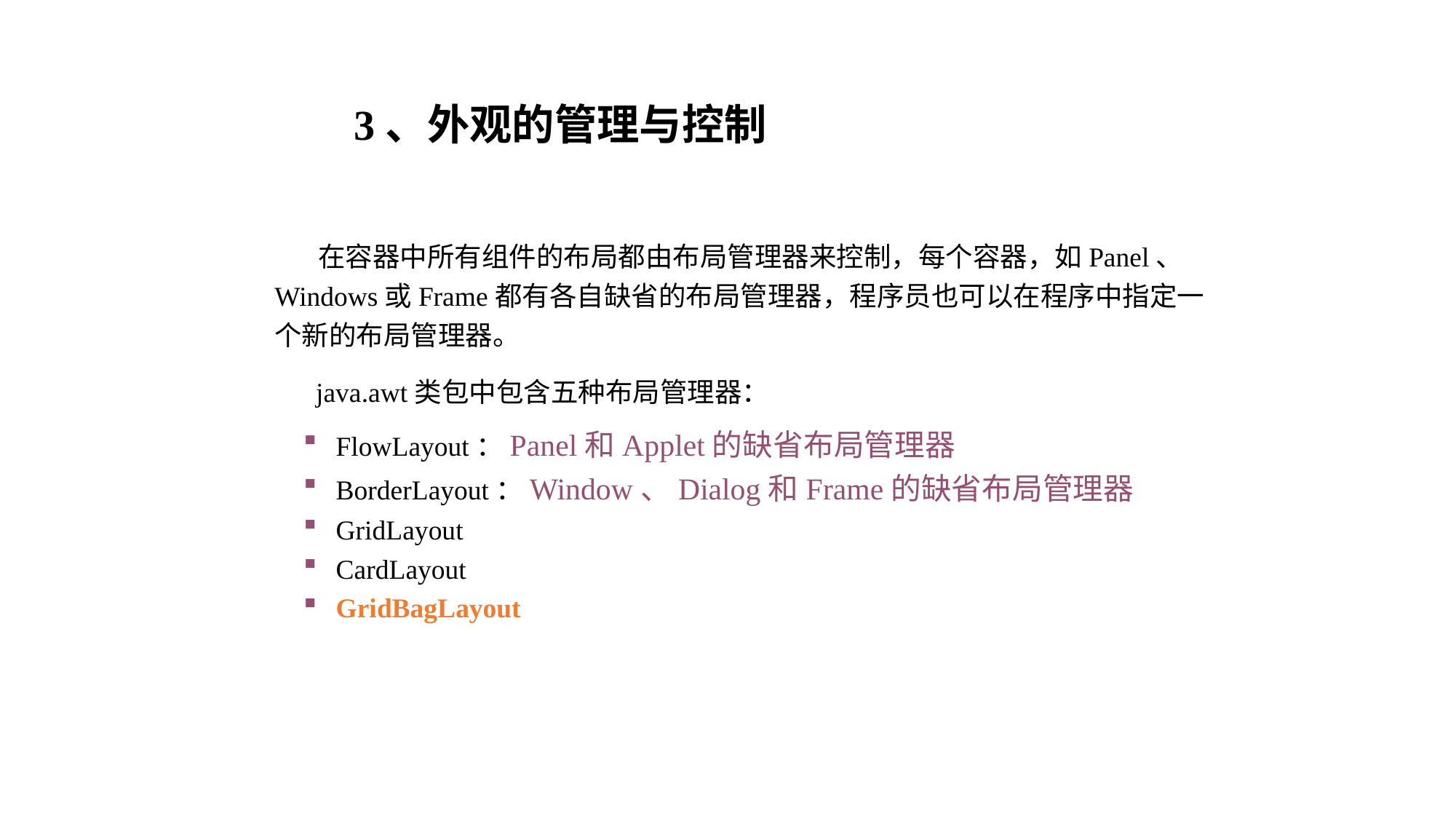

3、外观的管理与控制
      在容器中所有组件的布局都由布局管理器来控制，每个容器，如Panel、Windows或Frame都有各自缺省的布局管理器，程序员也可以在程序中指定一个新的布局管理器。

      java.awt类包中包含五种布局管理器：

 FlowLayout：Panel和Applet的缺省布局管理器
 BorderLayout：Window、Dialog和Frame的缺省布局管理器
 GridLayout
 CardLayout
 GridBagLayout